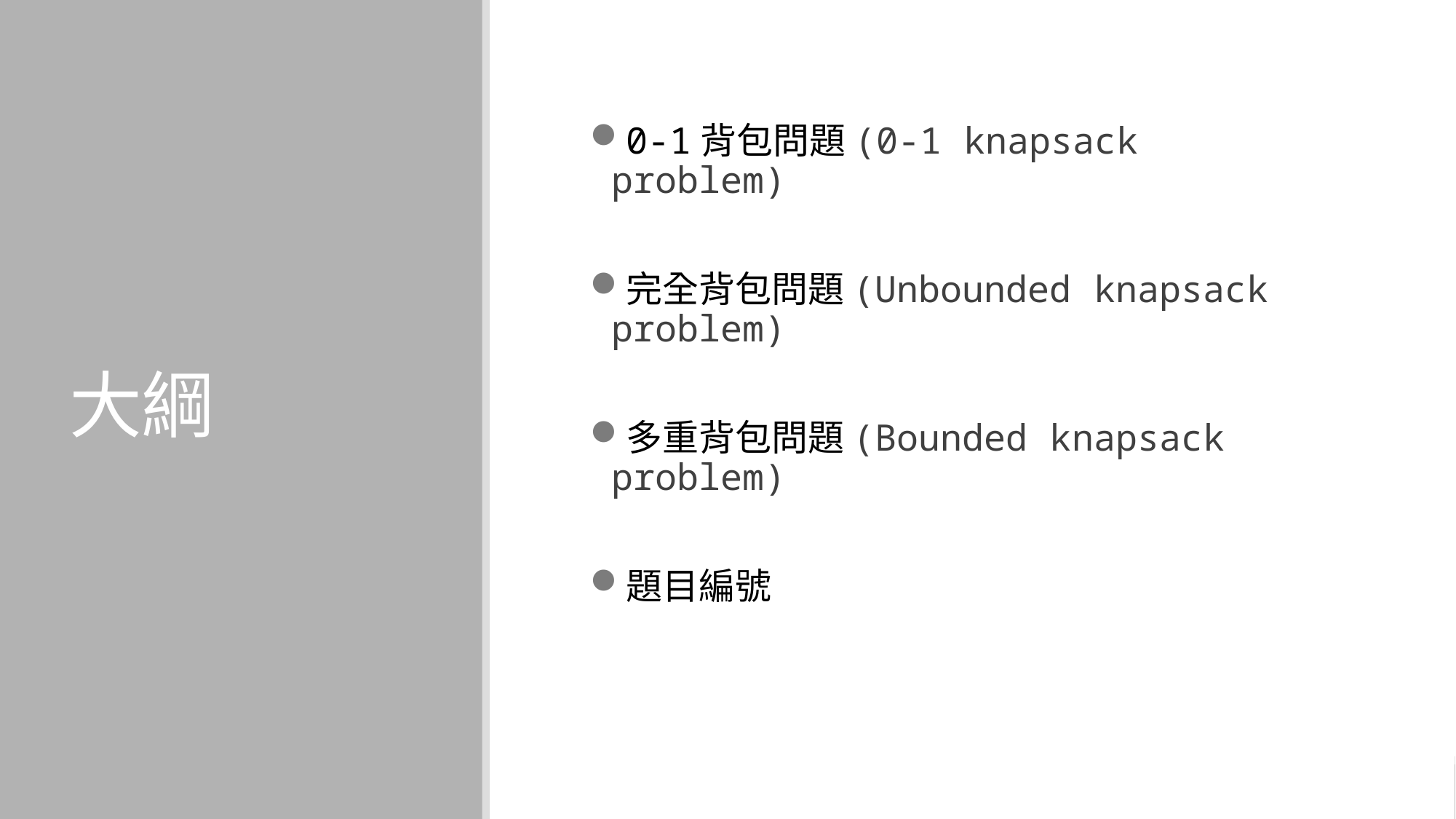

# 大綱
0-1背包問題(0-1 knapsack problem)

完全背包問題(Unbounded knapsack problem)

多重背包問題(Bounded knapsack problem)

題目編號